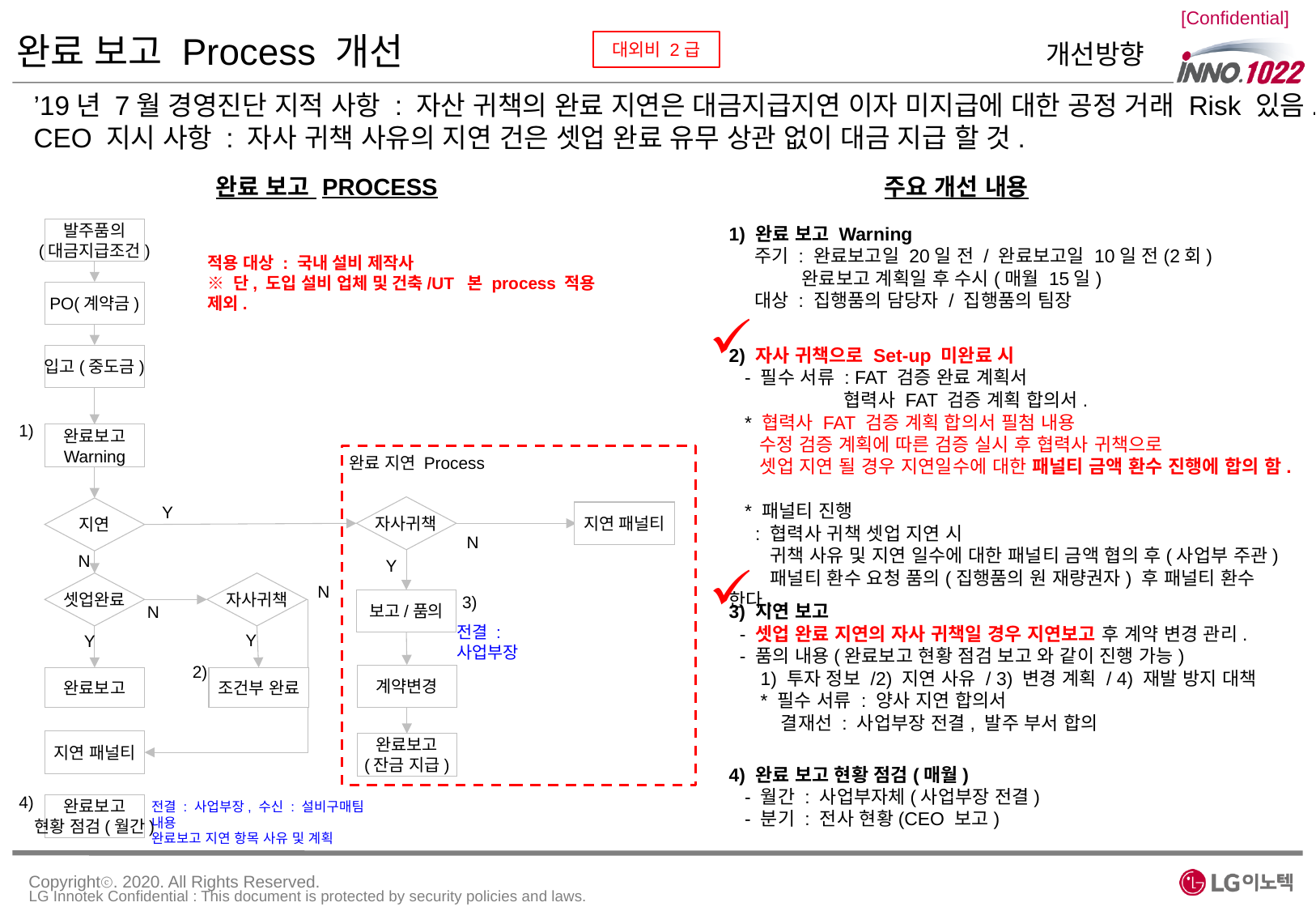

완료 보고 Process 개선
개선방향
’19년 7월 경영진단 지적 사항 : 자산 귀책의 완료 지연은 대금지급지연 이자 미지급에 대한 공정 거래 Risk 있음.
CEO 지시 사항 : 자사 귀책 사유의 지연 건은 셋업 완료 유무 상관 없이 대금 지급 할 것.
완료 보고 PROCESS
주요 개선 내용
1) 완료 보고 Warning
    주기 : 완료보고일 20일 전 / 완료보고일 10일 전(2회)
             완료보고 계획일 후 수시(매월 15일)
    대상 : 집행품의 담당자 / 집행품의 팀장
발주품의
(대금지급조건)
적용 대상 : 국내 설비 제작사
※ 단, 도입 설비 업체 및 건축/UT  본 process 적용 제외.
PO(계약금)

2) 자사 귀책으로 Set-up 미완료 시
   - 필수 서류 : FAT 검증 완료 계획서
                     협력사 FAT 검증 계획 합의서.
   * 협력사 FAT 검증 계획 합의서 필첨 내용
     수정 검증 계획에 따른 검증 실시 후 협력사 귀책으로
     셋업 지연 될 경우 지연일수에 대한 패널티 금액 환수 진행에 합의 함.

   * 패널티 진행
     : 협력사 귀책 셋업 지연 시
       귀책 사유 및 지연 일수에 대한 패널티 금액 협의 후(사업부 주관)
       패널티 환수 요청 품의(집행품의 원 재량권자) 후 패널티 환수 한다.
입고(중도금)
1)
완료보고
Warning

완료 지연 Process
Y
자사귀책
지연
지연 패널티
N
N
Y

셋업완료
자사귀책
N
3)
보고/품의
3) 지연 보고
  - 셋업 완료 지연의 자사 귀책일 경우 지연보고 후 계약 변경 관리.
  - 품의 내용(완료보고 현황 점검 보고 와 같이 진행 가능)
      1) 투자 정보 /2) 지연 사유 / 3) 변경 계획 / 4) 재발 방지 대책
      * 필수 서류 : 양사 지연 합의서
         결재선 : 사업부장 전결, 발주 부서 합의
N
Y
Y
전결 : 사업부장
2)
계약변경
완료보고
조건부 완료
지연 패널티
완료보고
(잔금 지급)
4) 완료 보고 현황 점검(매월)
   - 월간 : 사업부자체(사업부장 전결)
   - 분기 : 전사 현황(CEO 보고)
4)
완료보고
현황 점검(월간)
전결 : 사업부장, 수신 : 설비구매팀
내용
완료보고 지연 항목 사유 및 계획